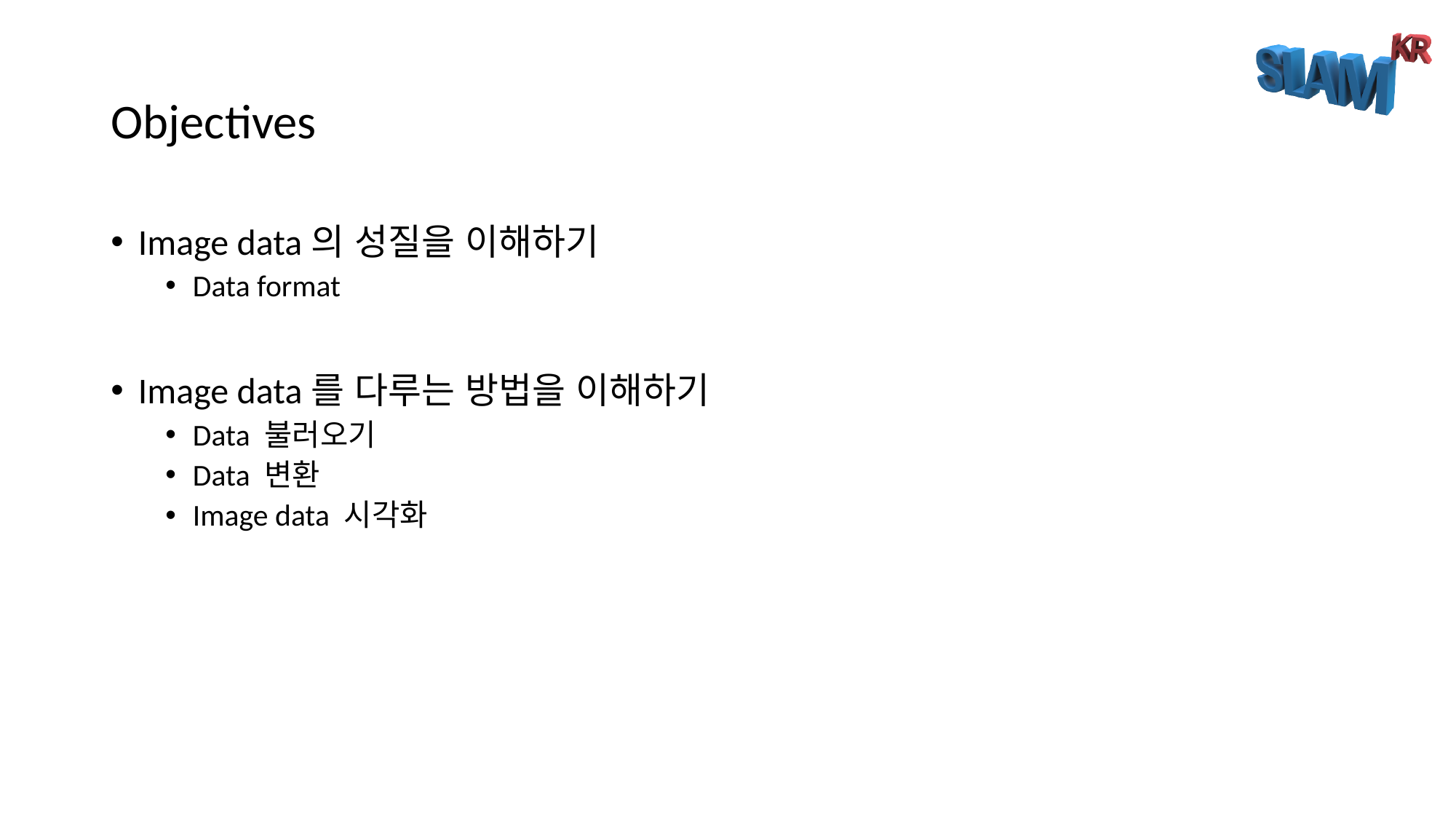

# Objectives
Image data의 성질을 이해하기
Data format

Image data를 다루는 방법을 이해하기
Data 불러오기
Data 변환
Image data 시각화